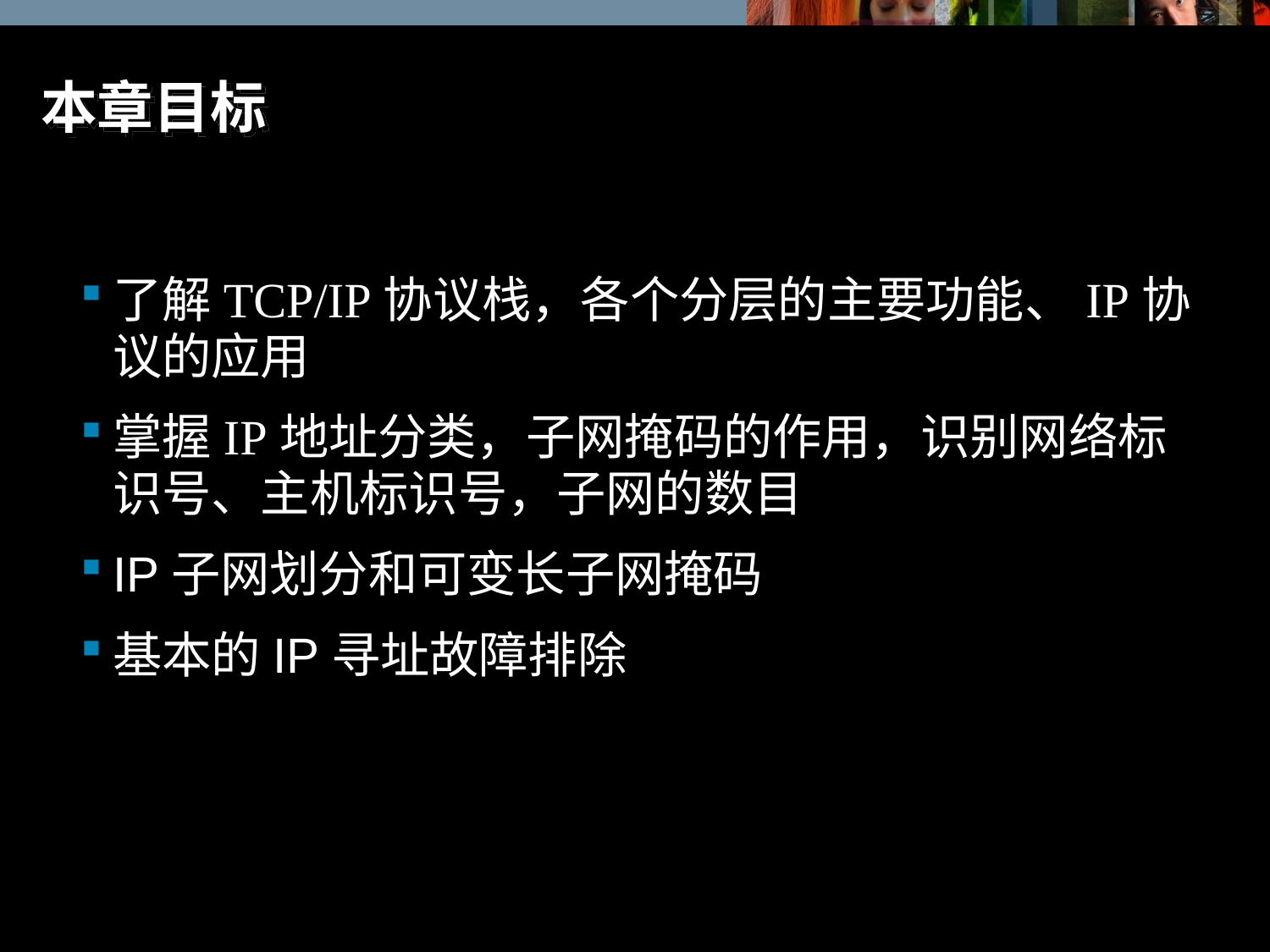

# 本章目标

了解TCP/IP协议栈，各个分层的主要功能、IP协议的应用
掌握IP地址分类，子网掩码的作用，识别网络标识号、主机标识号，子网的数目
IP子网划分和可变长子网掩码
基本的IP寻址故障排除